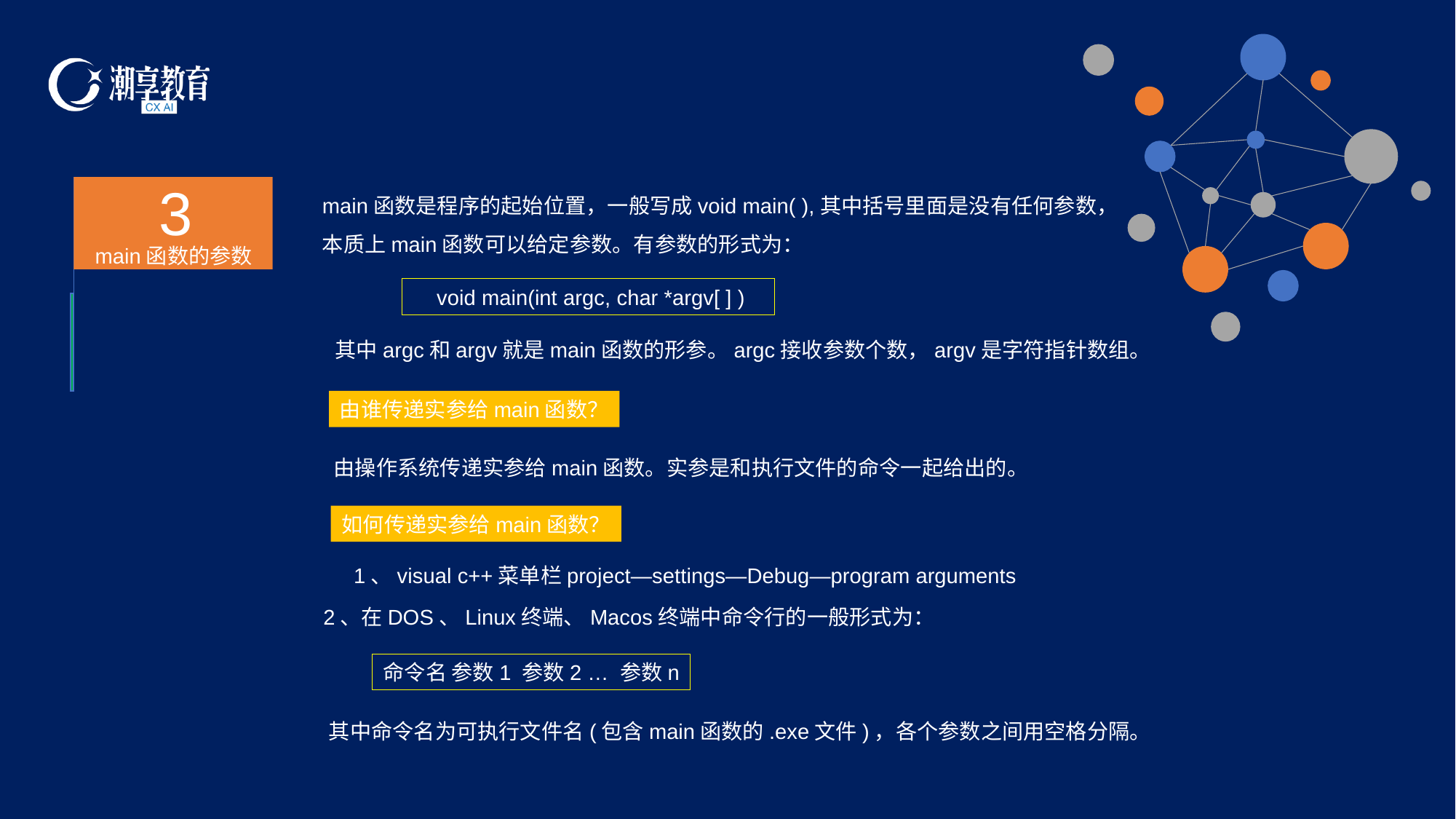

3

main函数的参数

main函数是程序的起始位置，一般写成void main( ),其中括号里面是没有任何参数，本质上main函数可以给定参数。有参数的形式为：
    void main(int argc, char *argv[ ] )
其中argc和argv就是main函数的形参。argc接收参数个数，argv是字符指针数组。
由谁传递实参给main函数？
由操作系统传递实参给main函数。实参是和执行文件的命令一起给出的。
如何传递实参给main函数？
1、visual c++菜单栏project—settings—Debug—program arguments
2、在DOS、Linux终端、Macos终端中命令行的一般形式为：
命令名 参数1 参数2 … 参数n
其中命令名为可执行文件名(包含main函数的.exe文件)，各个参数之间用空格分隔。